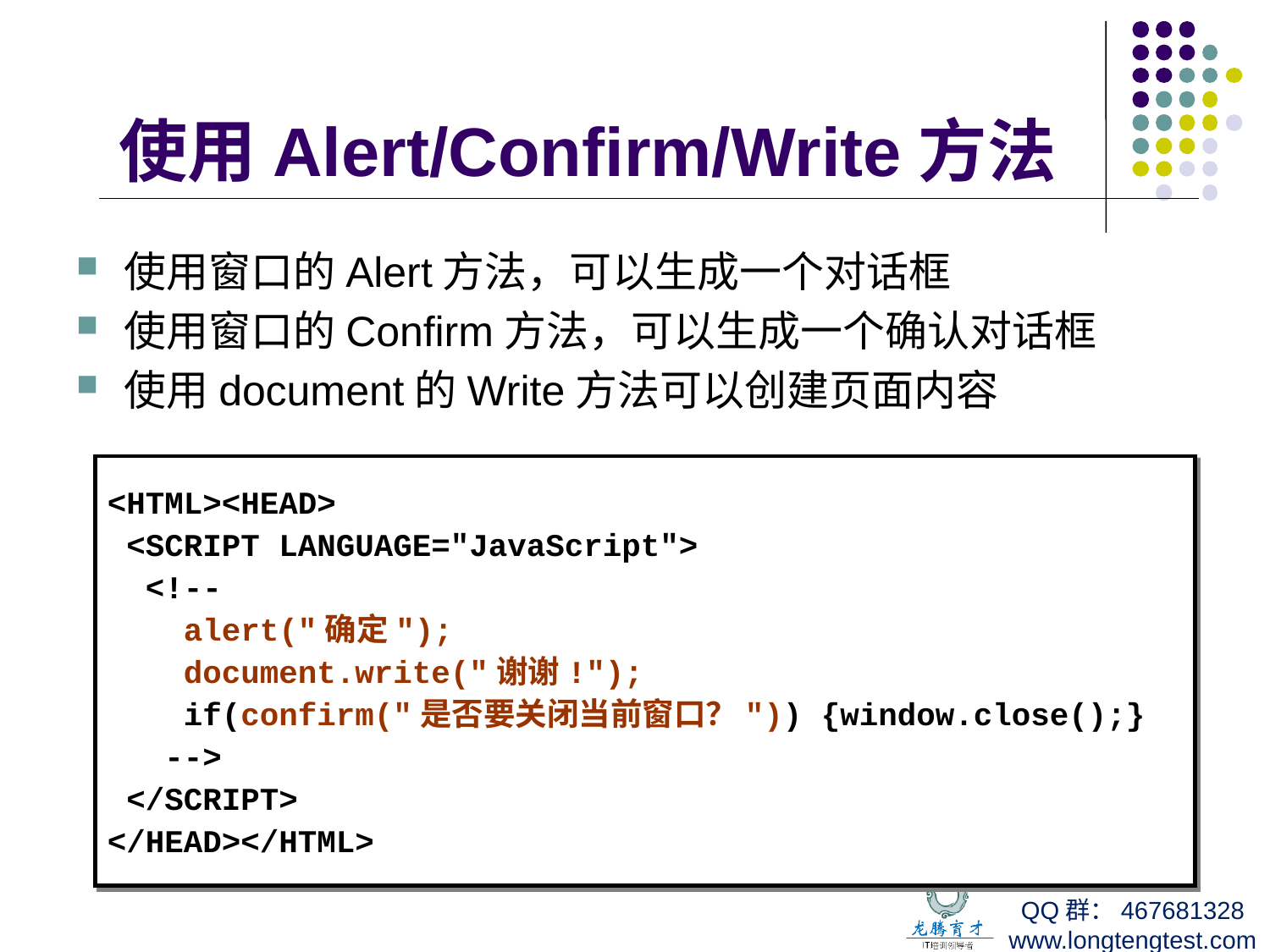

# 使用Alert/Confirm/Write方法
使用窗口的Alert方法，可以生成一个对话框
使用窗口的Confirm方法，可以生成一个确认对话框
使用document的Write方法可以创建页面内容
<HTML><HEAD>
 <SCRIPT LANGUAGE="JavaScript">
  <!--
    alert("确定");
    document.write("谢谢!");
    if(confirm("是否要关闭当前窗口？")) {window.close();}
   -->
 </SCRIPT>
</HEAD></HTML>